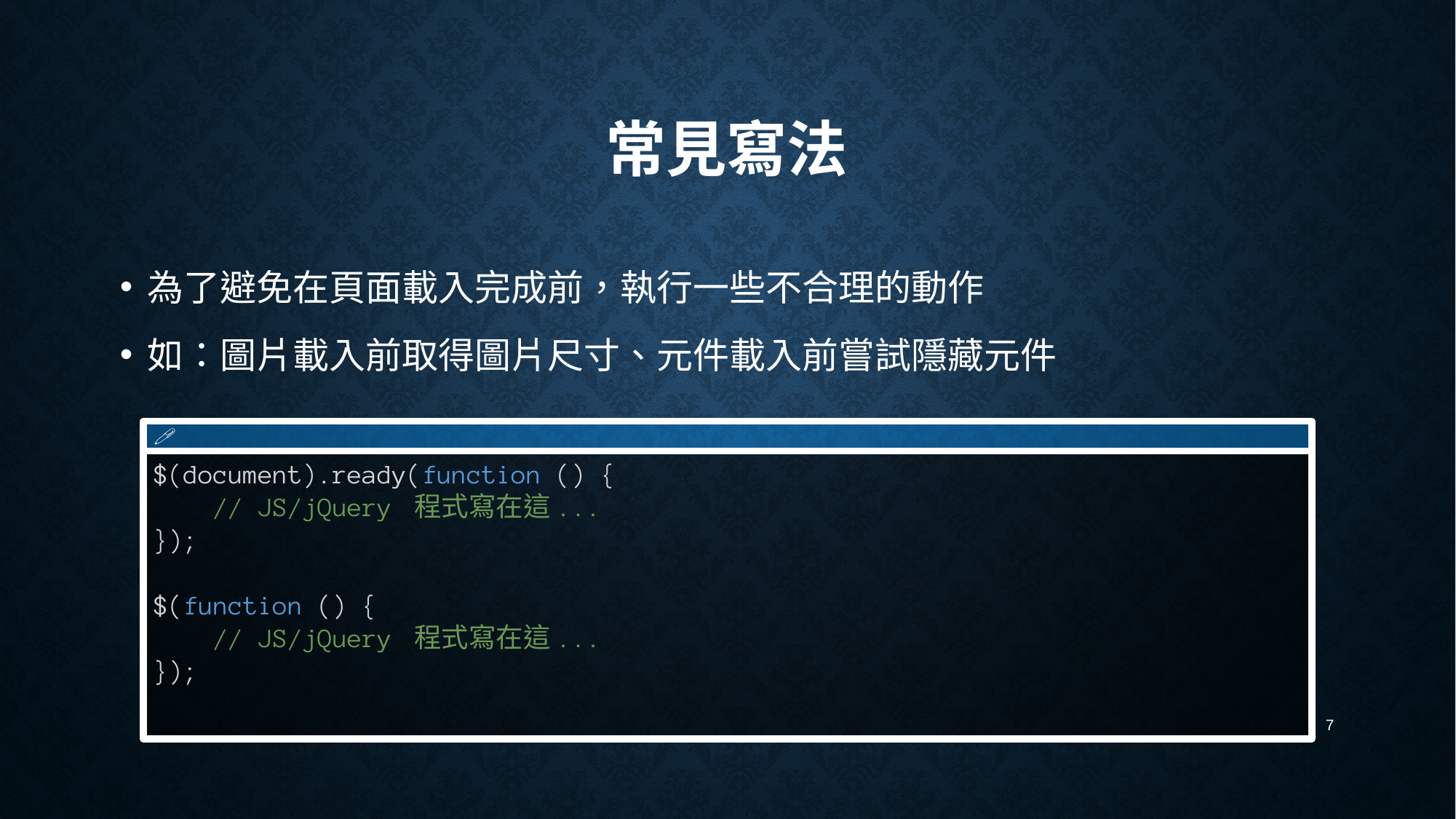

# 常見寫法
為了避免在頁面載入完成前，執行一些不合理的動作
如：圖片載入前取得圖片尺寸、元件載入前嘗試隱藏元件
🖊
$(document).ready(function () {
    // JS/jQuery 程式寫在這...
});
$(function () {
    // JS/jQuery 程式寫在這...
});
7